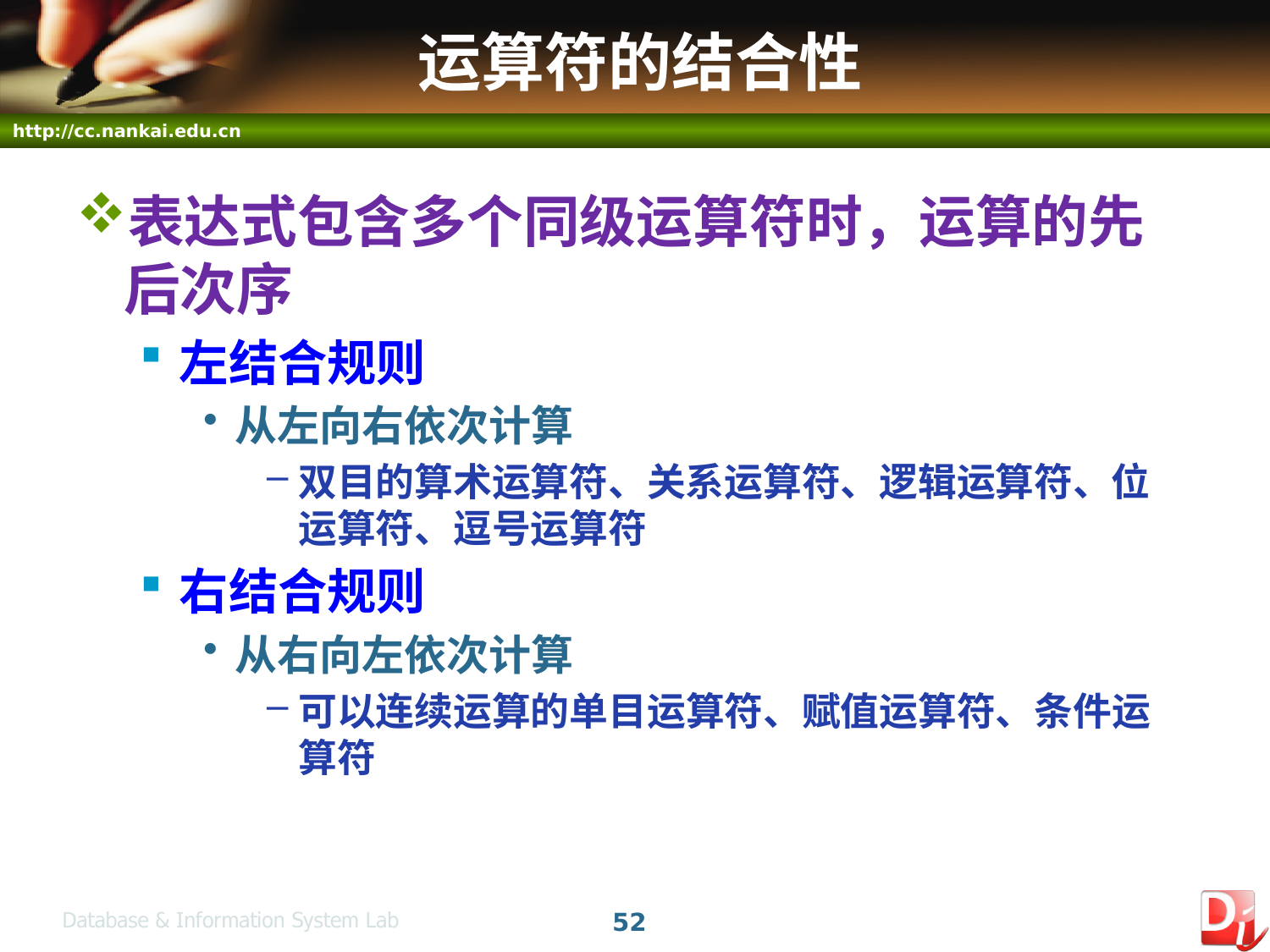

# 运算符的结合性
表达式包含多个同级运算符时，运算的先后次序
左结合规则
从左向右依次计算
双目的算术运算符、关系运算符、逻辑运算符、位运算符、逗号运算符
右结合规则
从右向左依次计算
可以连续运算的单目运算符、赋值运算符、条件运算符
52
Database & Information System Lab